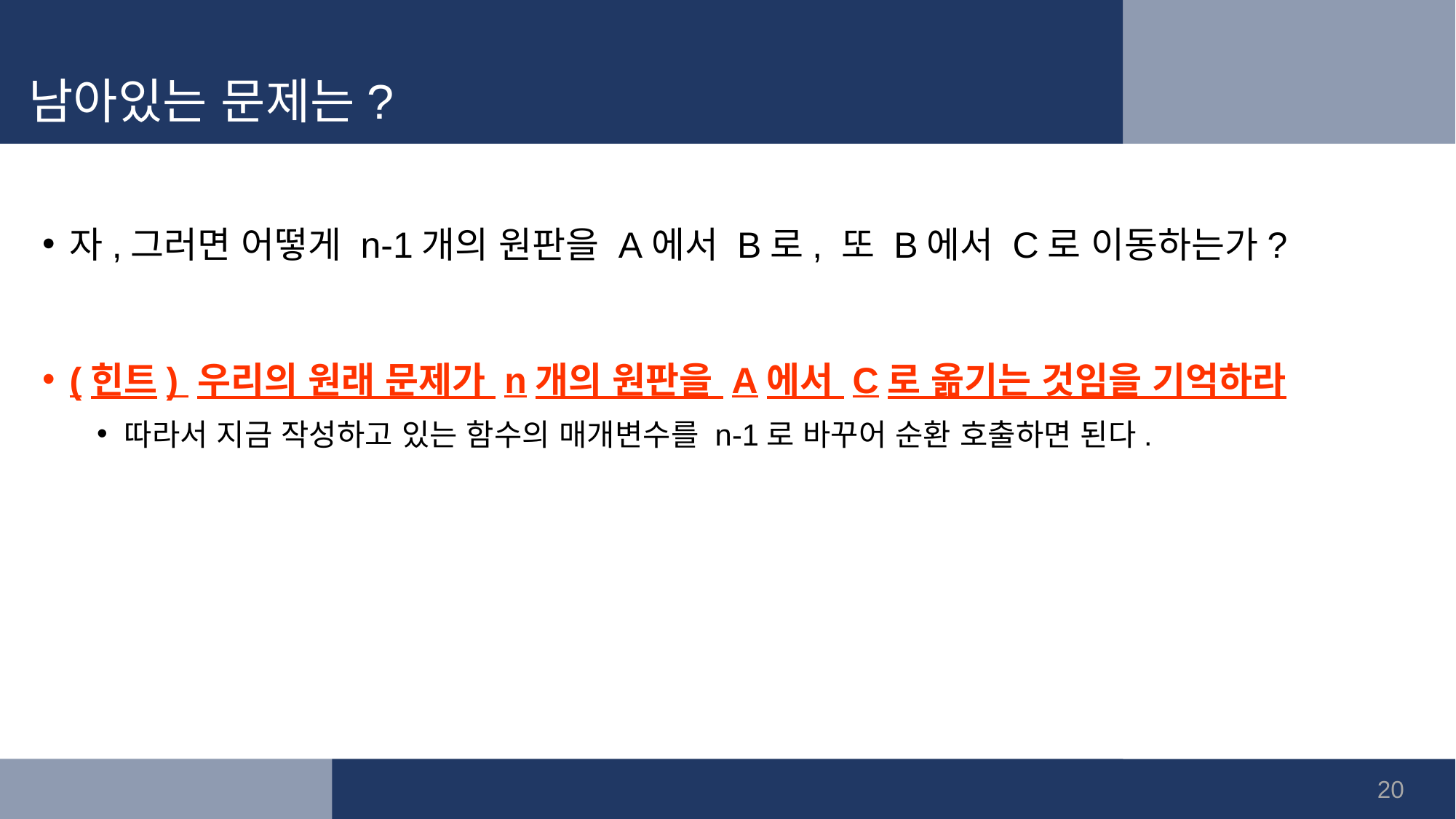

# 남아있는 문제는?
자,그러면 어떻게 n-1개의 원판을 A에서 B로, 또 B에서 C로 이동하는가?

(힌트) 우리의 원래 문제가 n개의 원판을 A에서 C로 옮기는 것임을 기억하라
따라서 지금 작성하고 있는 함수의 매개변수를 n-1로 바꾸어 순환 호출하면 된다.

20